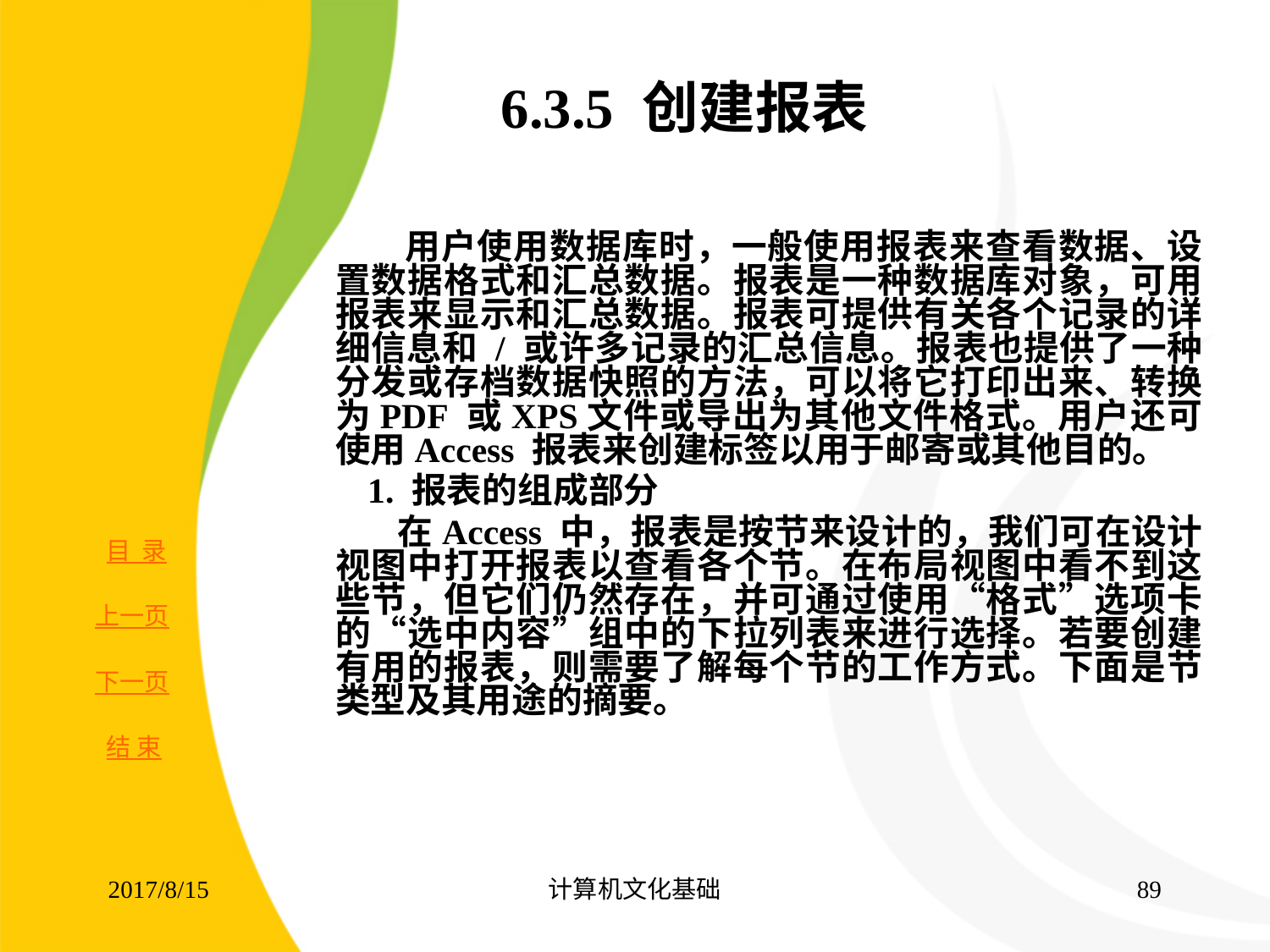

# 6.3.5 创建报表
            用户使用数据库时，一般使用报表来查看数据、设置数据格式和汇总数据。报表是一种数据库对象，可用报表来显示和汇总数据。报表可提供有关各个记录的详细信息和 / 或许多记录的汇总信息。报表也提供了一种分发或存档数据快照的方法，可以将它打印出来、转换为PDF 或XPS文件或导出为其他文件格式。用户还可使用Access 报表来创建标签以用于邮寄或其他目的。
         1. 报表的组成部分
            在Access 中，报表是按节来设计的，我们可在设计视图中打开报表以查看各个节。在布局视图中看不到这些节，但它们仍然存在，并可通过使用“格式”选项卡的“选中内容”组中的下拉列表来进行选择。若要创建有用的报表，则需要了解每个节的工作方式。下面是节类型及其用途的摘要。
2017/8/15
计算机文化基础
89